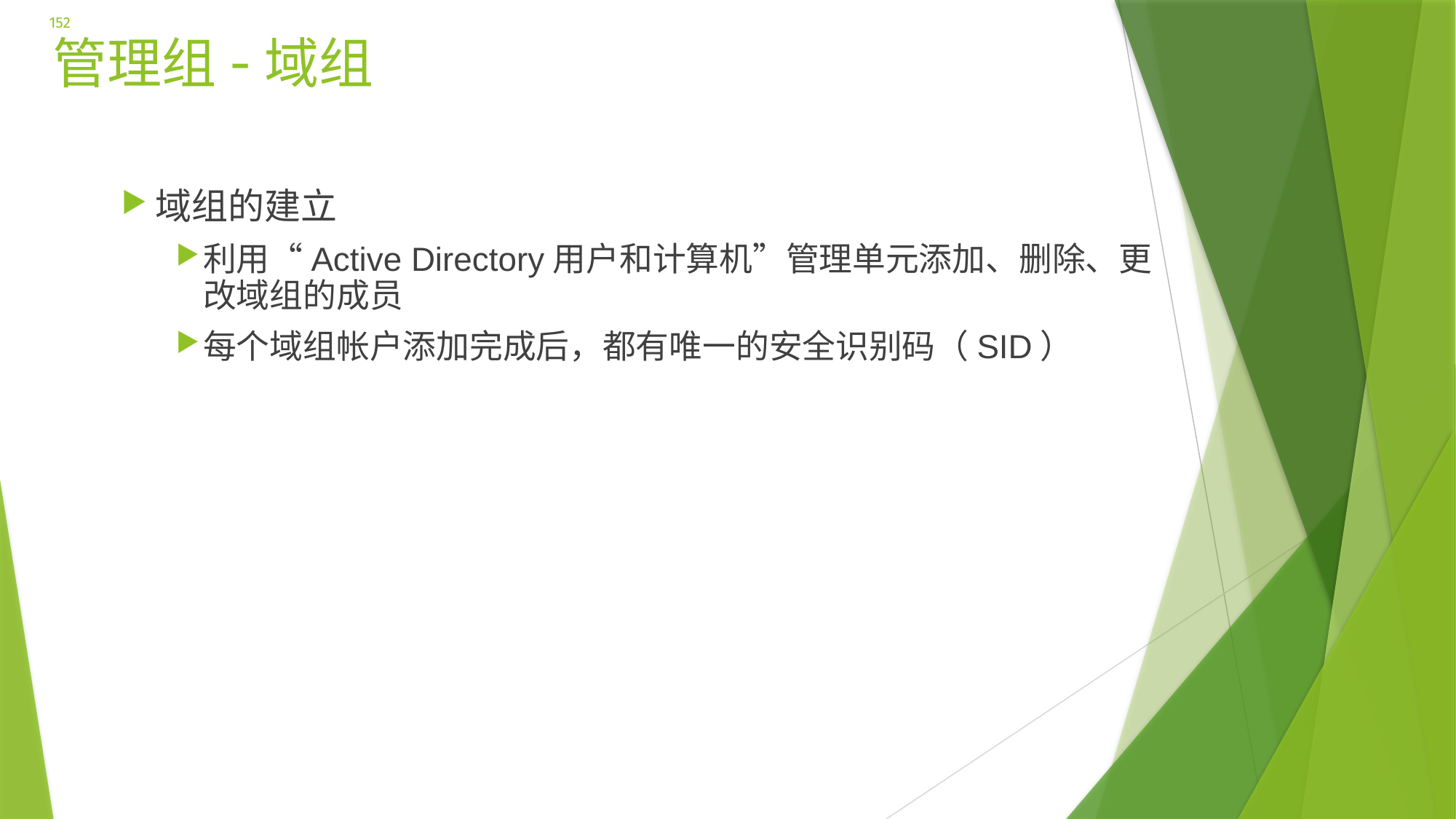

152
# 管理组-域组
域组的建立
利用“Active Directory用户和计算机”管理单元添加、删除、更改域组的成员
每个域组帐户添加完成后，都有唯一的安全识别码（SID）